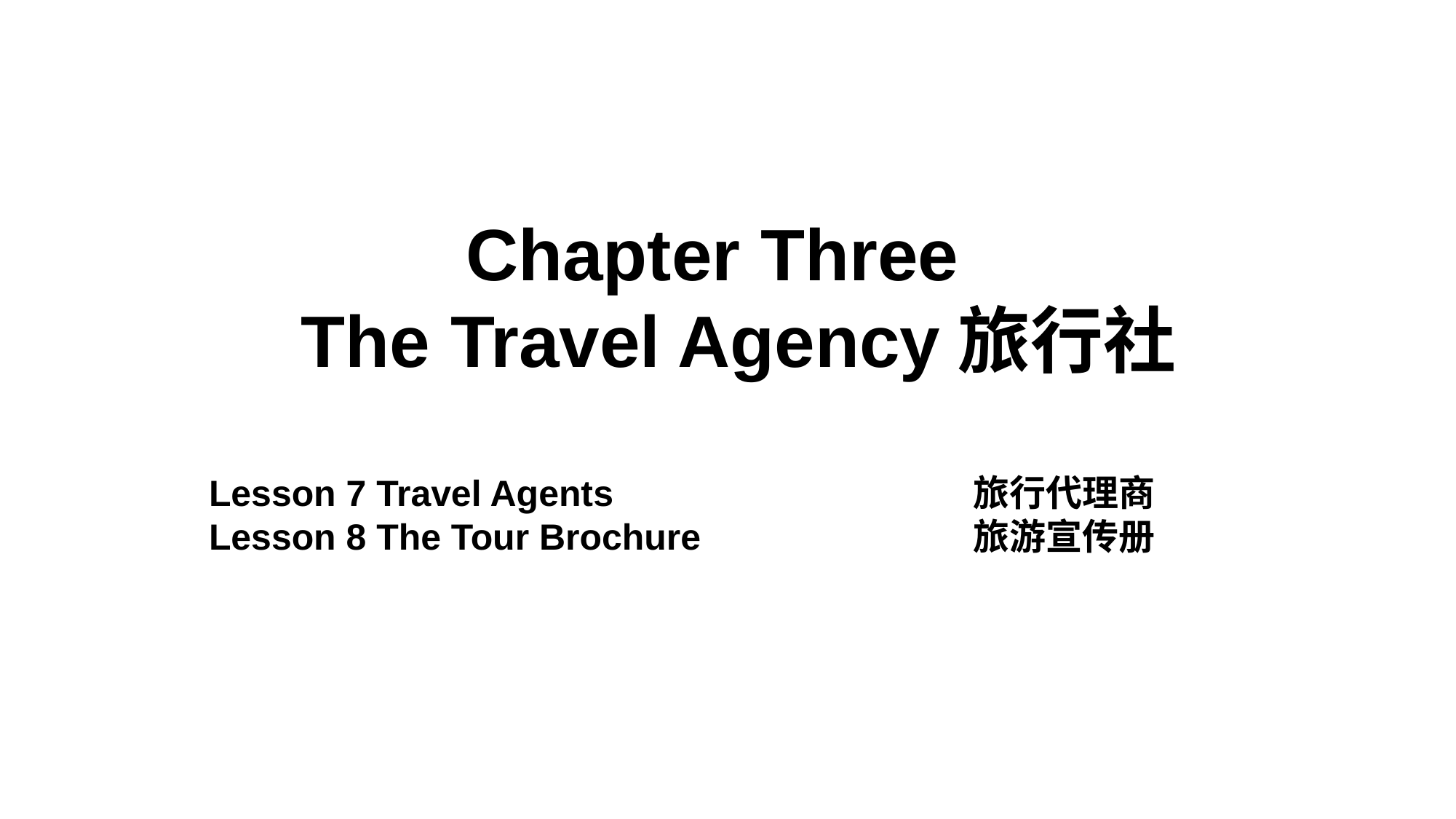

Chapter Three
The Travel Agency旅行社

Lesson 7 Travel Agents 				旅行代理商
Lesson 8 The Tour Brochure 			旅游宣传册